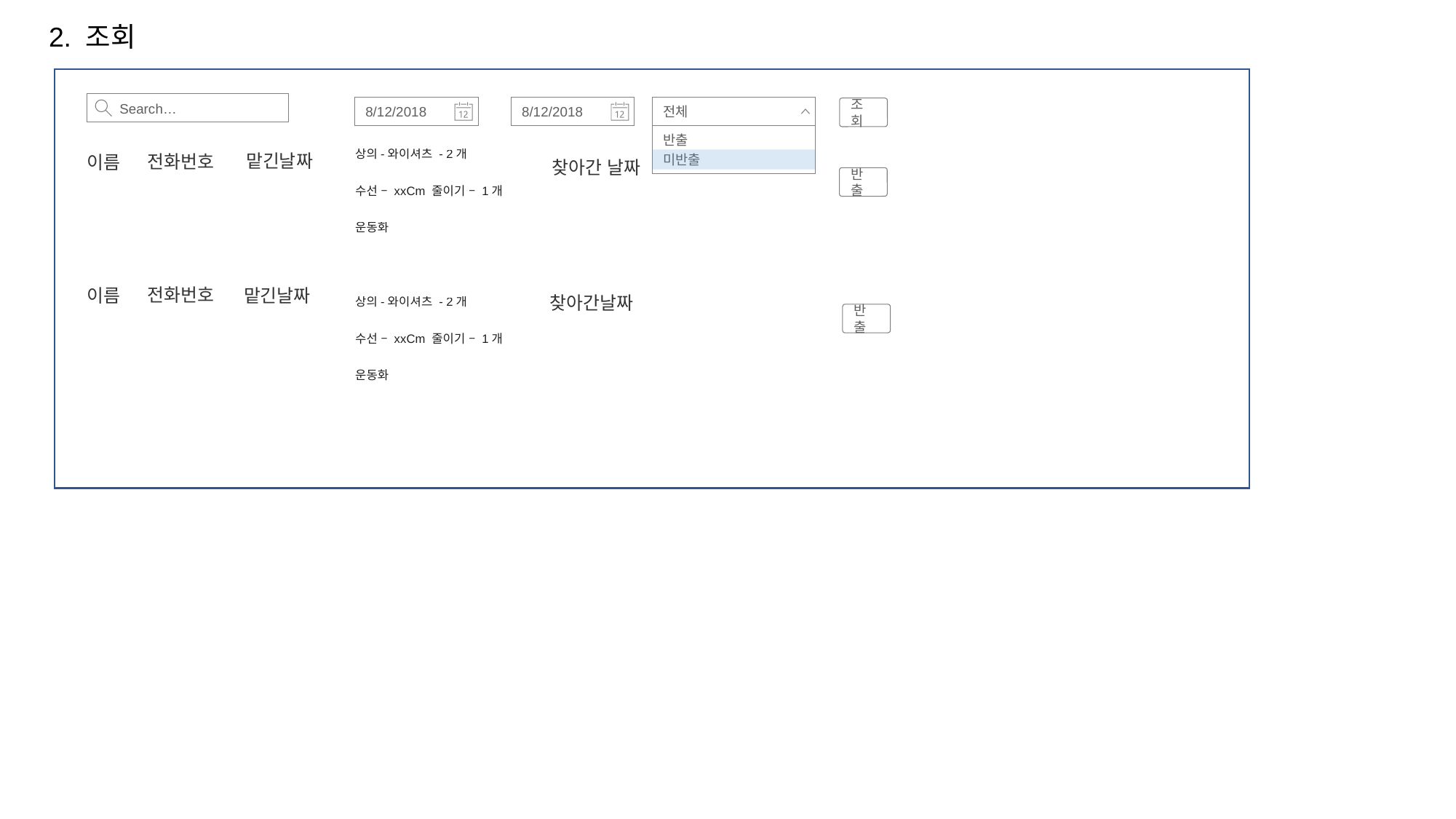

2. 조회

Search…

전체

반출
미반출

8/12/2018

8/12/2018

조회
상의-와이셔츠 - 2개
수선 – xxCm 줄이기 – 1개
운동화
맡긴날짜
전화번호
이름
찾아간 날짜
반출
상의-와이셔츠 - 2개
수선 – xxCm 줄이기 – 1개
운동화
전화번호
이름
맡긴날짜
찾아간날짜
반출